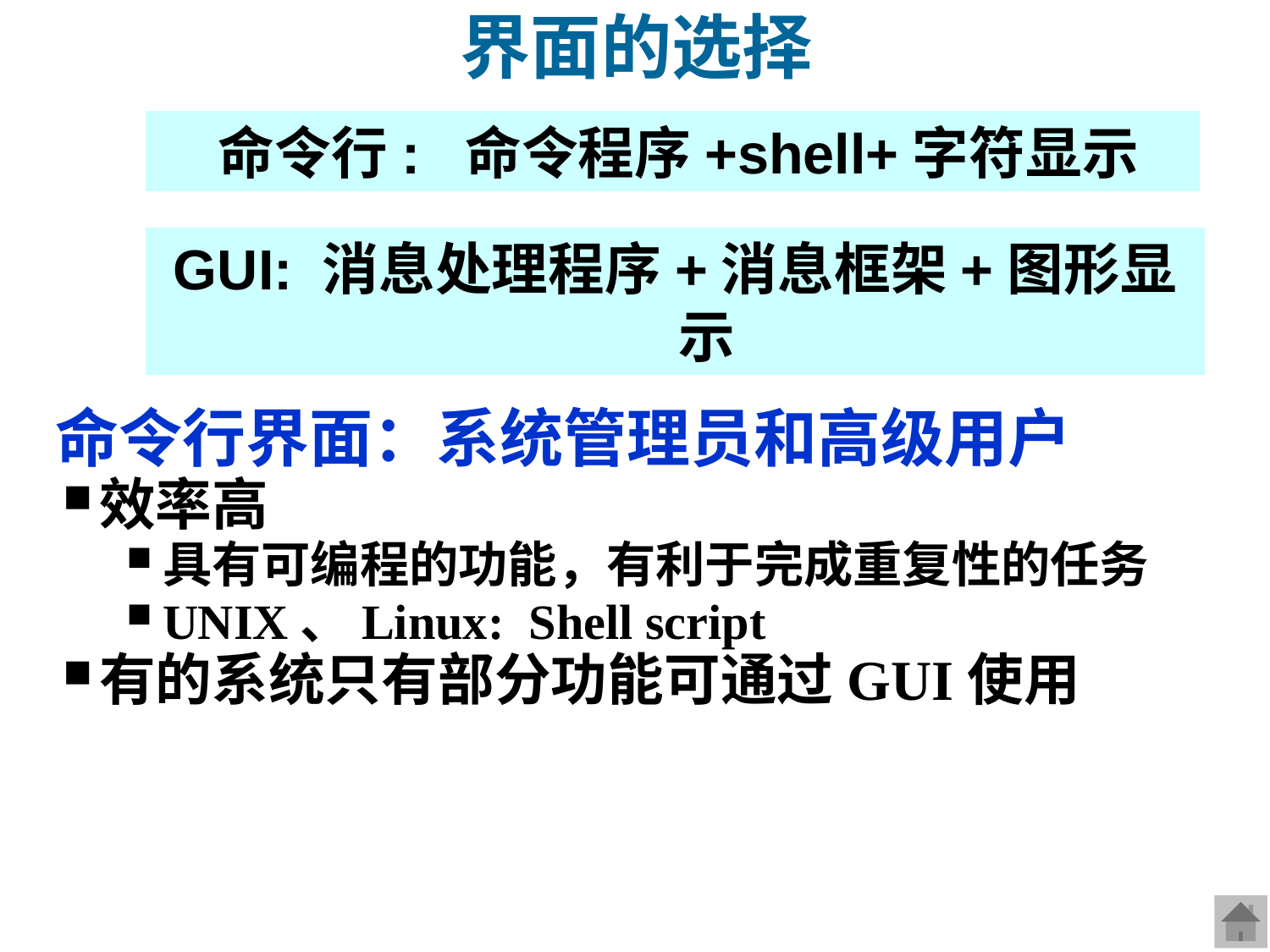

# 界面的选择
命令行:  命令程序+shell+字符显示
GUI: 消息处理程序+消息框架+图形显示
命令行界面：系统管理员和高级用户
效率高
具有可编程的功能，有利于完成重复性的任务
UNIX、Linux:  Shell script
有的系统只有部分功能可通过GUI使用